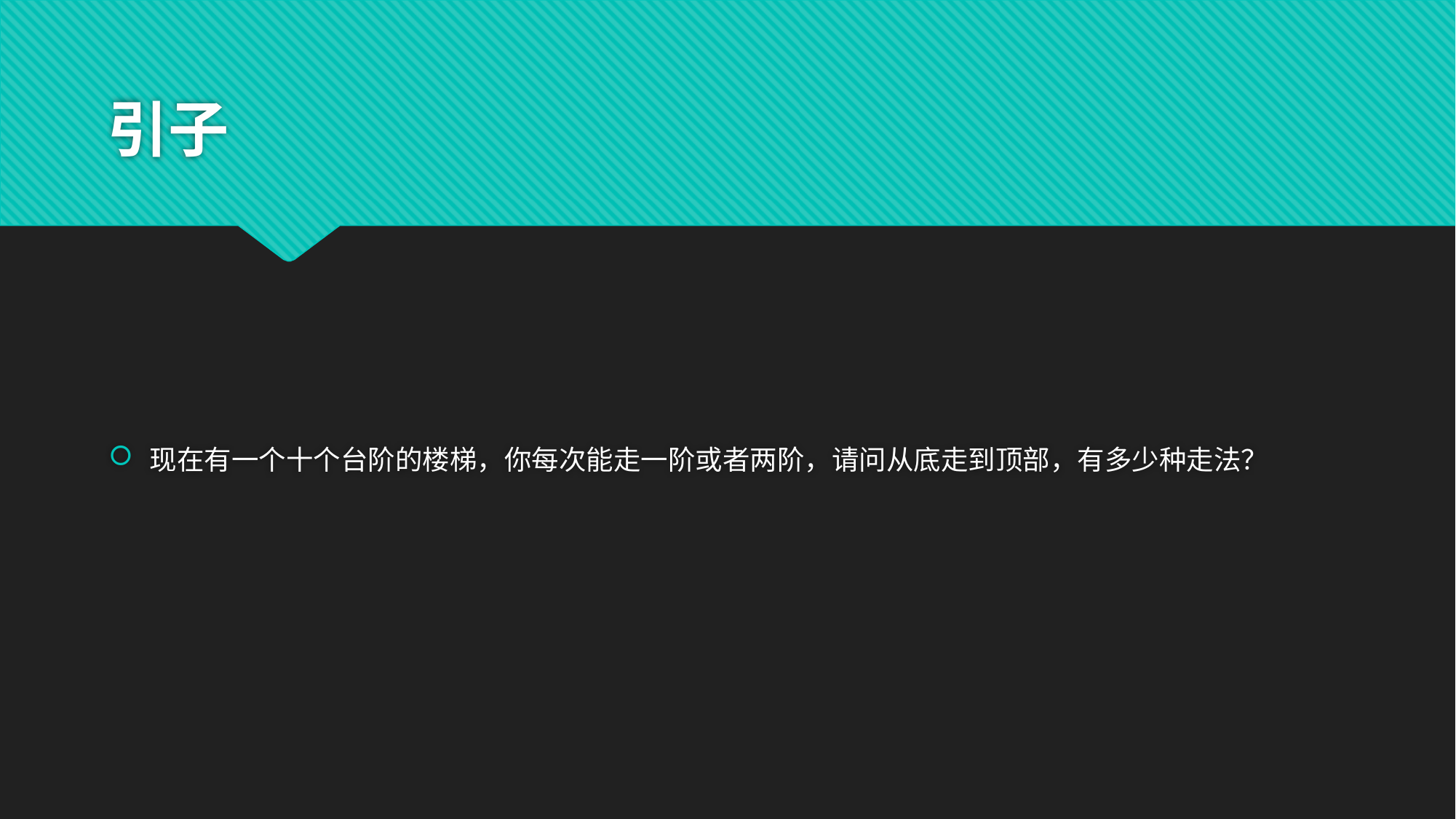

# 引子
现在有一个十个台阶的楼梯，你每次能走一阶或者两阶，请问从底走到顶部，有多少种走法？